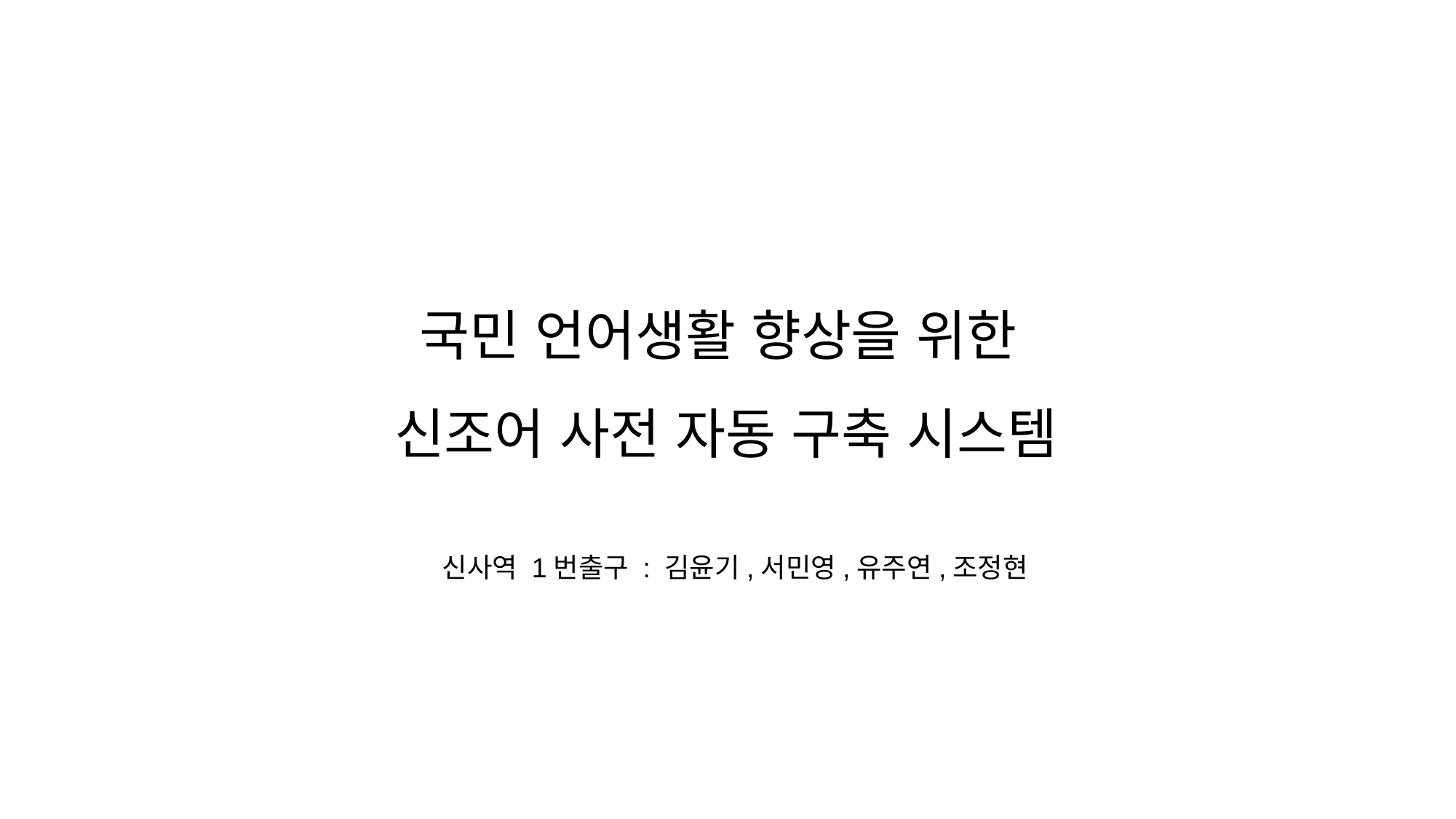

국민 언어생활 향상을 위한
신조어 사전 자동 구축 시스템
신사역 1번출구 : 김윤기,서민영,유주연,조정현